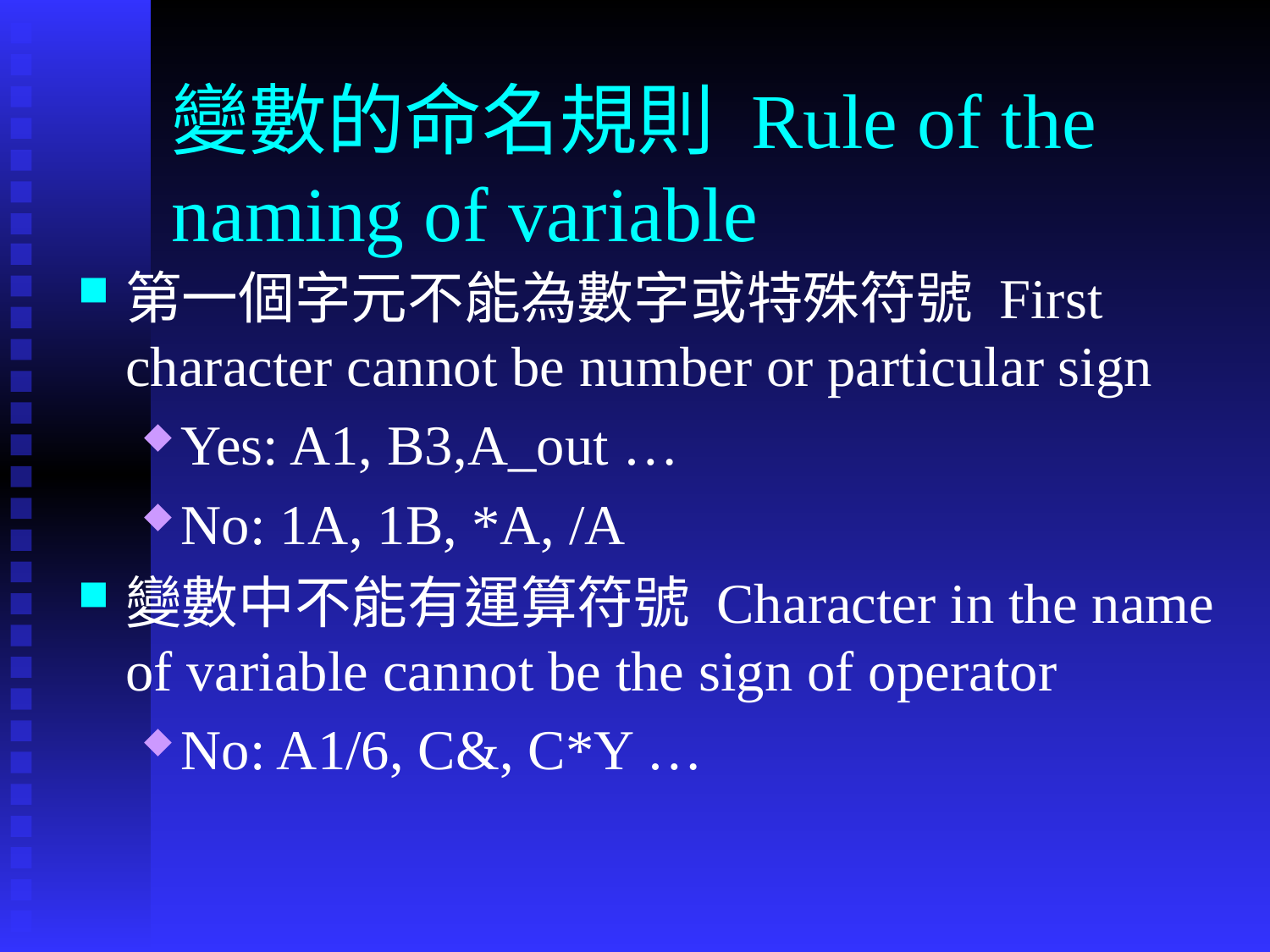

# 變數的命名規則 Rule of the naming of variable
第一個字元不能為數字或特殊符號 First character cannot be number or particular sign
Yes: A1, B3,A_out …
No: 1A, 1B, *A, /A
變數中不能有運算符號 Character in the name of variable cannot be the sign of operator
No: A1/6, C&, C*Y …